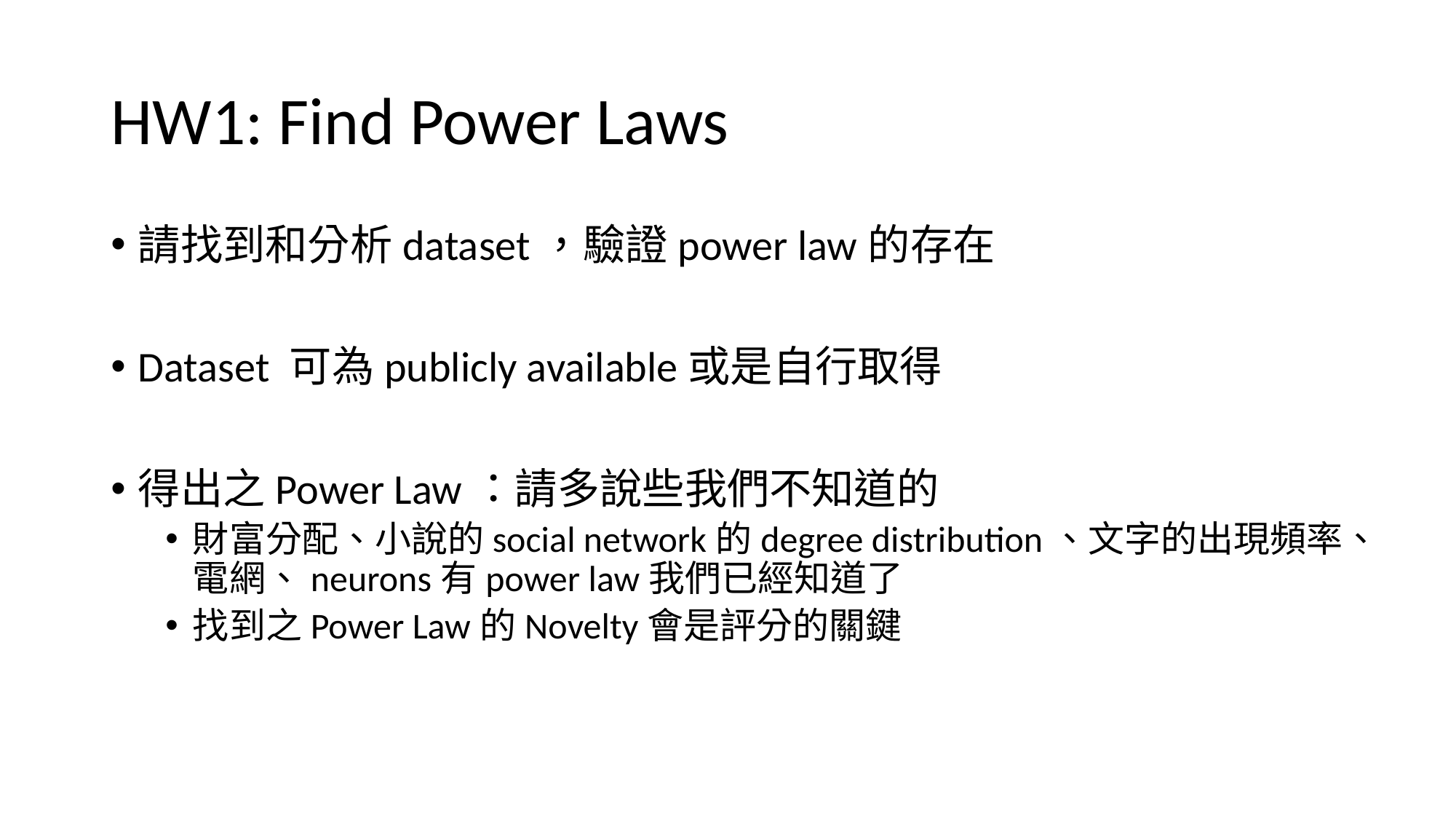

# HW1: Find Power Laws
請找到和分析dataset，驗證power law的存在

Dataset 可為publicly available或是自行取得

得出之Power Law：請多說些我們不知道的
財富分配、小說的social network的degree distribution、文字的出現頻率、電網、neurons有power law我們已經知道了
找到之Power Law的Novelty會是評分的關鍵